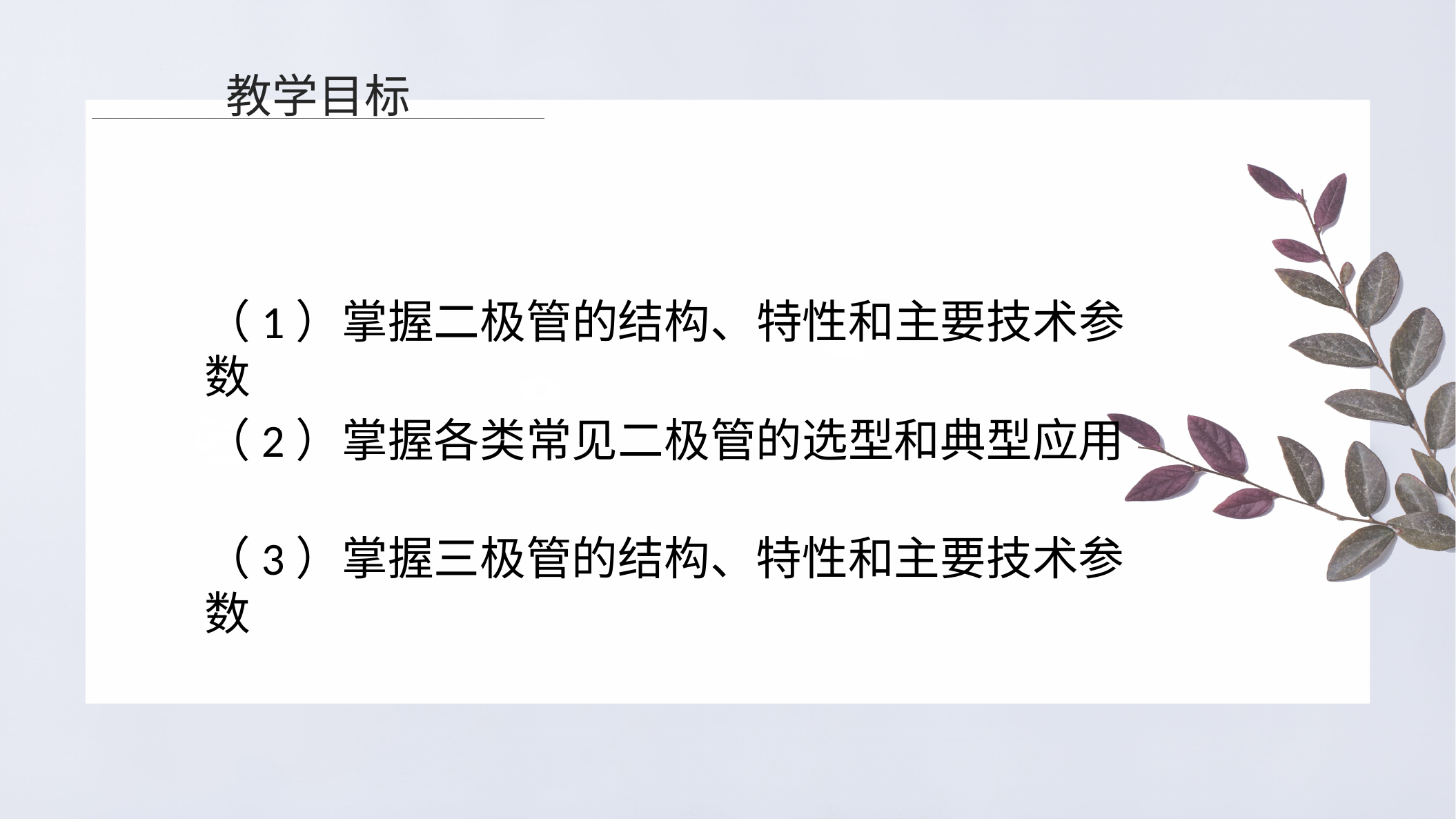

教学目标
（1）掌握二极管的结构、特性和主要技术参数

（2）掌握各类常见二极管的选型和典型应用

（3）掌握三极管的结构、特性和主要技术参数